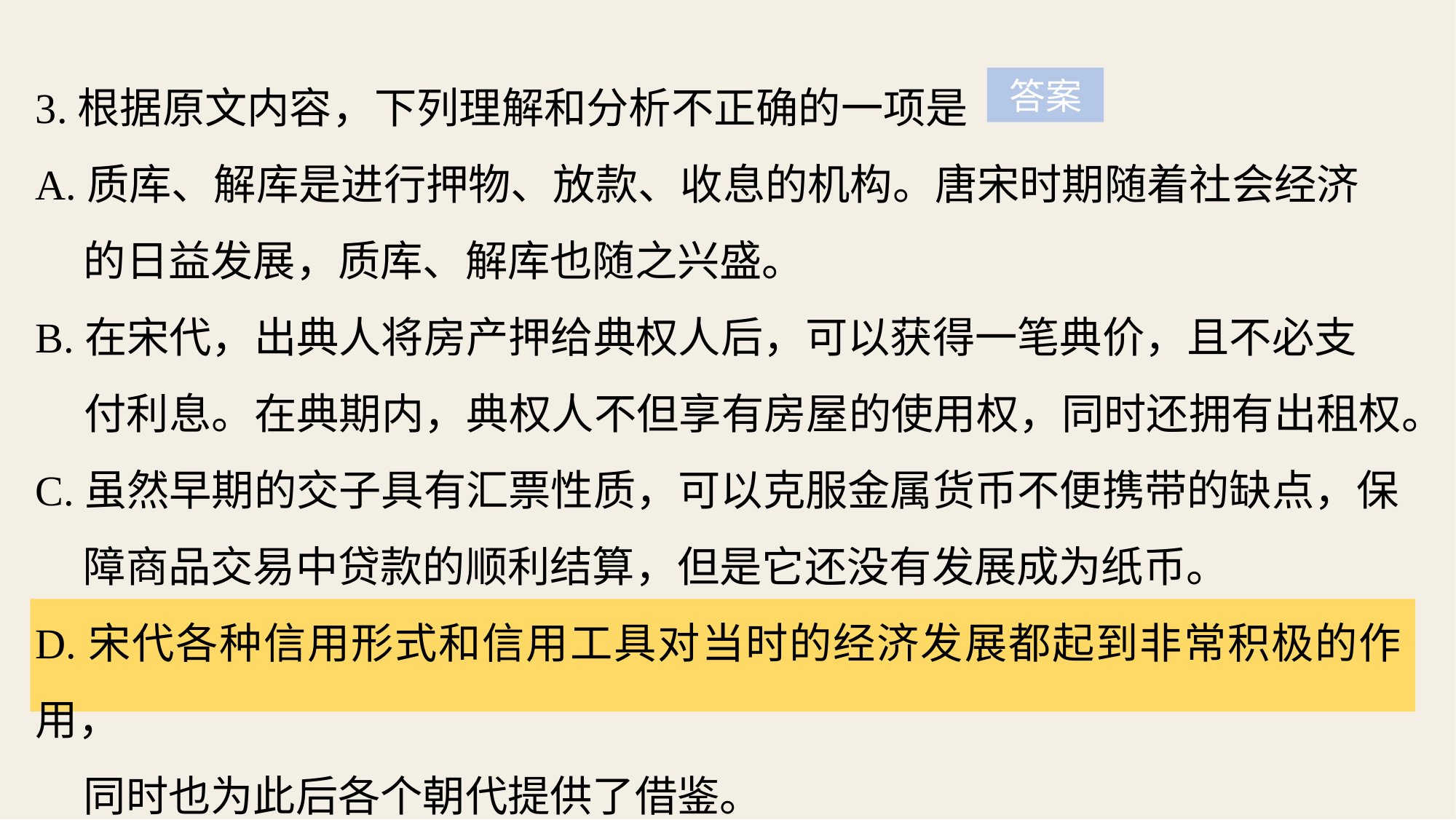

3.根据原文内容，下列理解和分析不正确的一项是
A.质库、解库是进行押物、放款、收息的机构。唐宋时期随着社会经济
    的日益发展，质库、解库也随之兴盛。
B.在宋代，出典人将房产押给典权人后，可以获得一笔典价，且不必支
    付利息。在典期内，典权人不但享有房屋的使用权，同时还拥有出租权。
C.虽然早期的交子具有汇票性质，可以克服金属货币不便携带的缺点，保
    障商品交易中贷款的顺利结算，但是它还没有发展成为纸币。
D.宋代各种信用形式和信用工具对当时的经济发展都起到非常积极的作用，
    同时也为此后各个朝代提供了借鉴。
答案